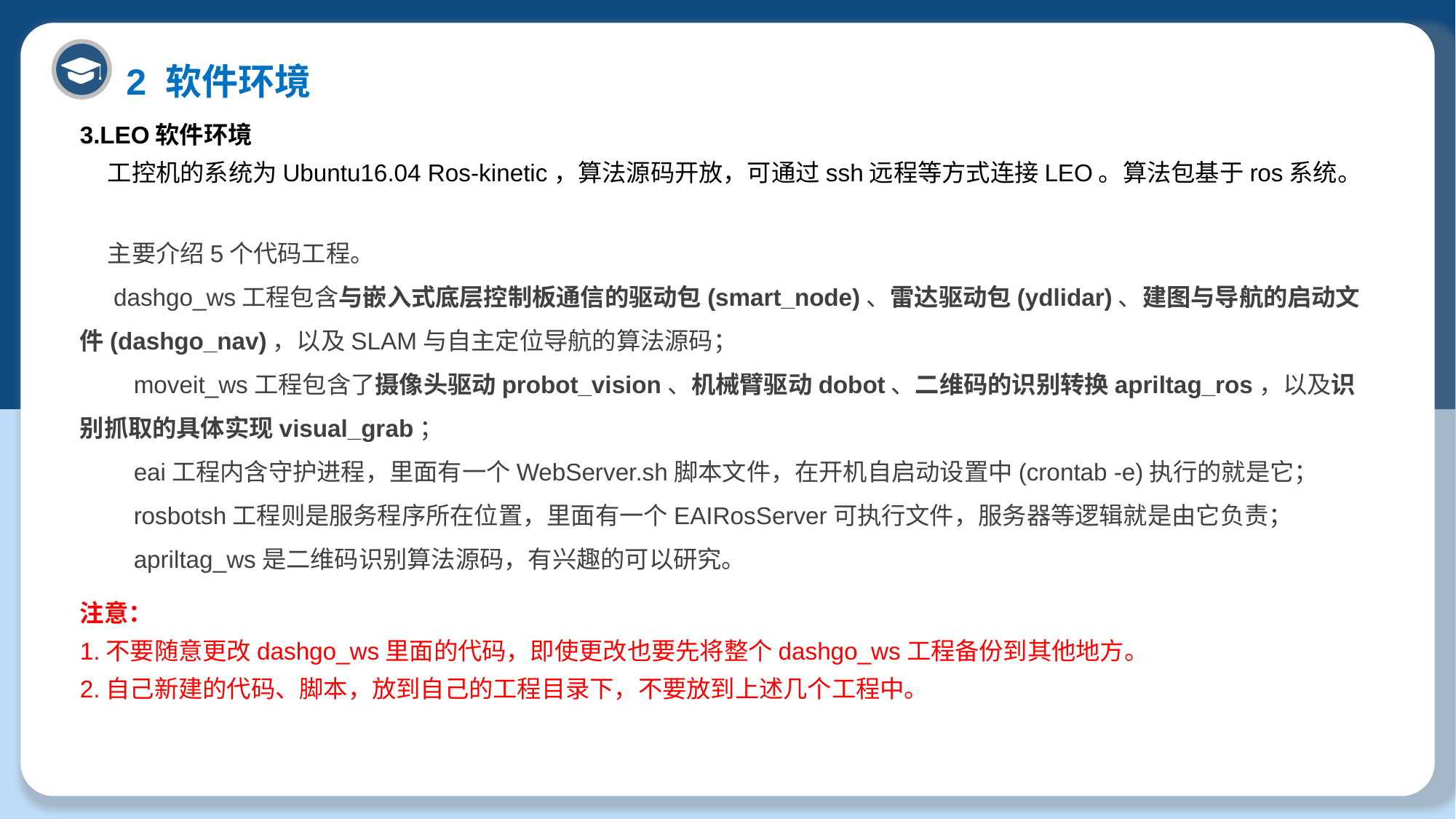

2 软件环境
3.LEO软件环境
    工控机的系统为Ubuntu16.04 Ros-kinetic，算法源码开放，可通过ssh远程等方式连接LEO。算法包基于ros系统。

    主要介绍5个代码工程。
     dashgo_ws工程包含与嵌入式底层控制板通信的驱动包(smart_node)、雷达驱动包(ydlidar)、建图与导航的启动文件(dashgo_nav)，以及SLAM与自主定位导航的算法源码；
        moveit_ws工程包含了摄像头驱动probot_vision、机械臂驱动dobot、二维码的识别转换apriltag_ros，以及识别抓取的具体实现visual_grab；
        eai工程内含守护进程，里面有一个WebServer.sh脚本文件，在开机自启动设置中(crontab -e)执行的就是它；
        rosbotsh工程则是服务程序所在位置，里面有一个EAIRosServer可执行文件，服务器等逻辑就是由它负责；
        apriltag_ws是二维码识别算法源码，有兴趣的可以研究。
注意：
1.不要随意更改dashgo_ws里面的代码，即使更改也要先将整个dashgo_ws工程备份到其他地方。
2.自己新建的代码、脚本，放到自己的工程目录下，不要放到上述几个工程中。